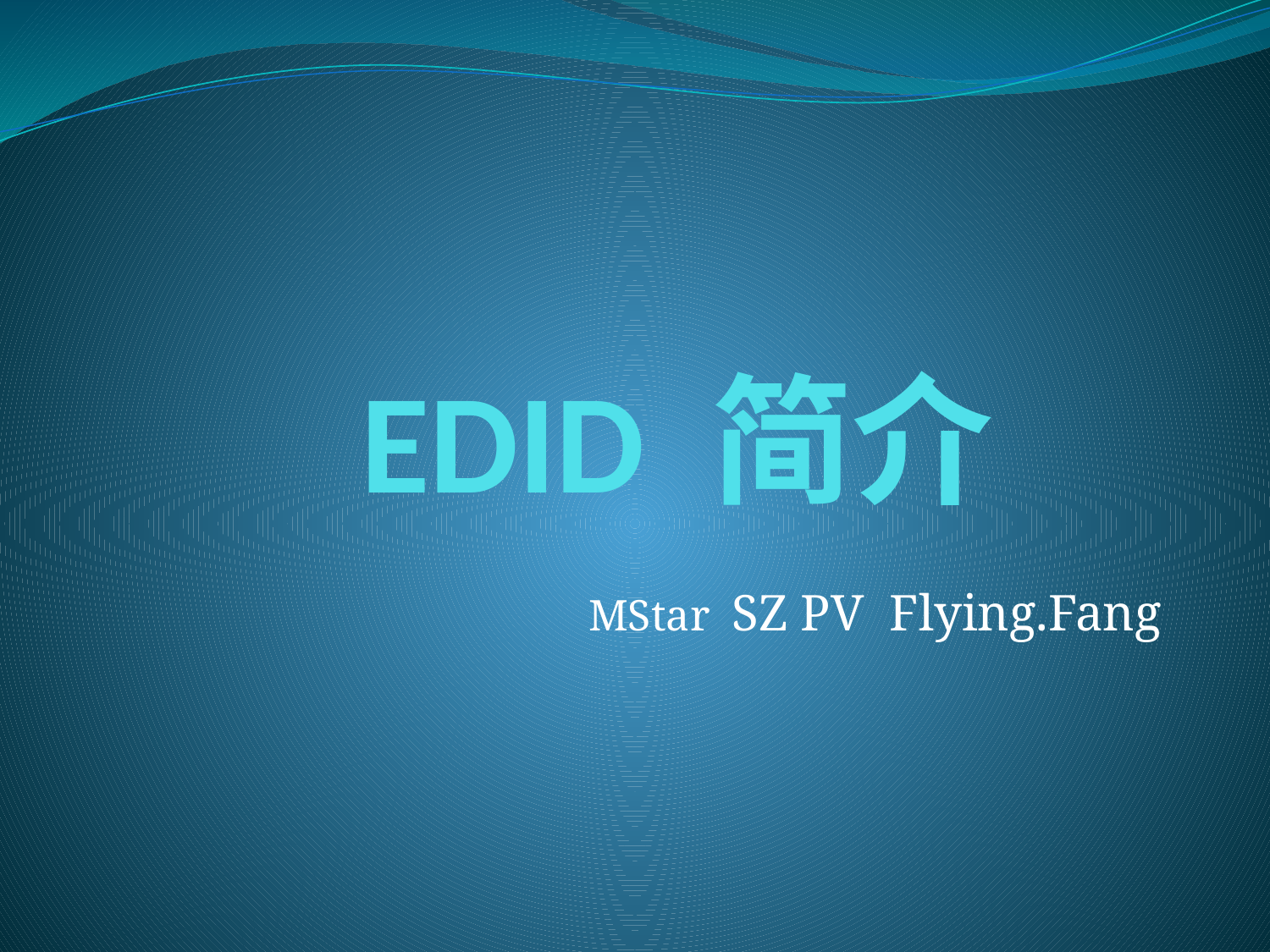

# EDID 简介
                      MStar  SZ PV  Flying.Fang